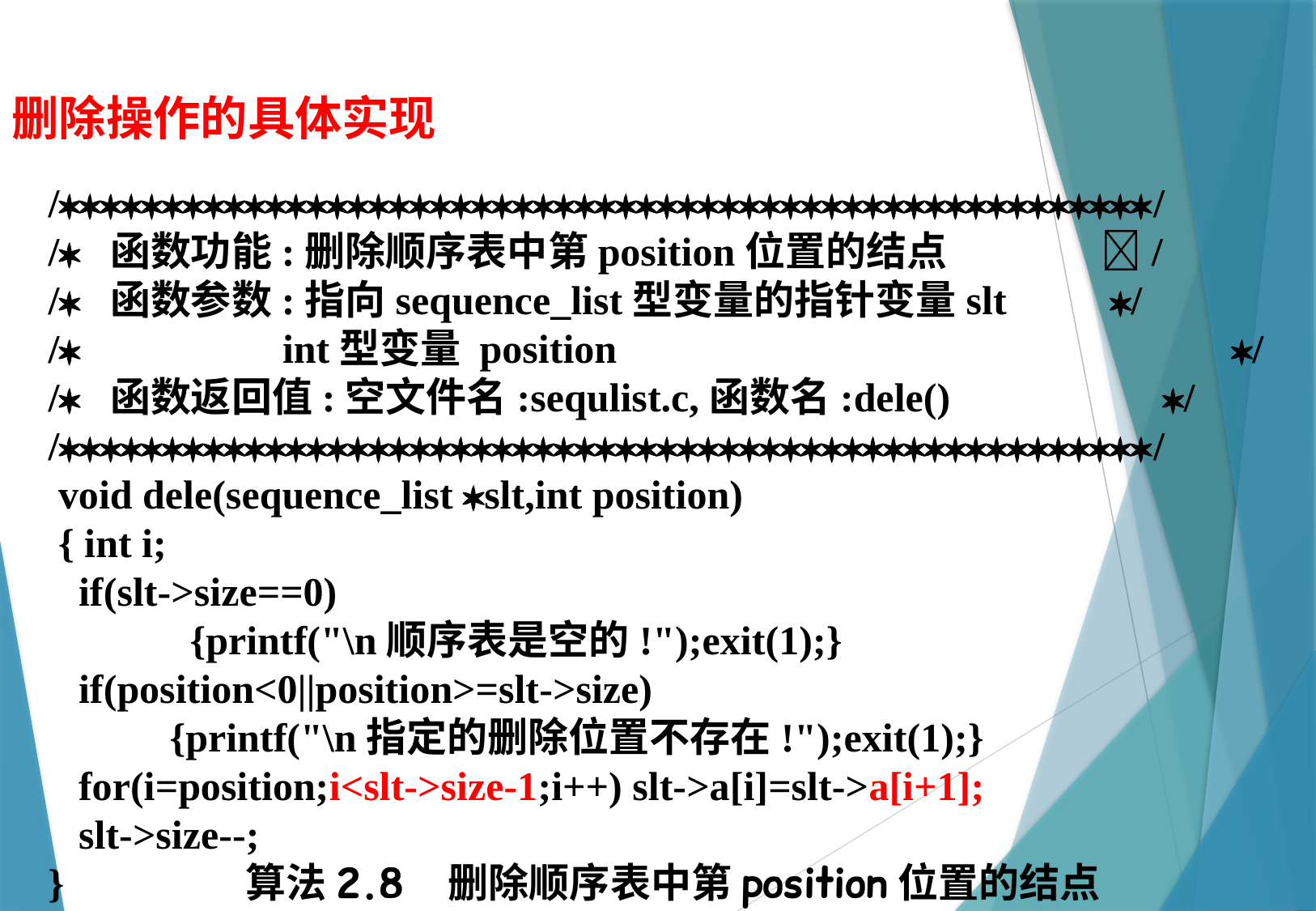

删除操作的具体实现
/∗∗∗∗∗∗∗∗∗∗∗∗∗∗∗∗∗∗∗∗∗∗∗∗∗∗∗∗∗∗∗∗∗∗∗∗∗∗∗∗∗∗∗∗∗∗∗∗∗∗∗∗∗/
/∗  函数功能:删除顺序表中第position位置的结点    	         ∗/
/∗  函数参数:指向sequence_list型变量的指针变量slt	         ∗/
/∗                    int型变量 position                	                                 ∗/
/∗  函数返回值:空文件名:sequlist.c,函数名:dele()                     ∗/
/∗∗∗∗∗∗∗∗∗∗∗∗∗∗∗∗∗∗∗∗∗∗∗∗∗∗∗∗∗∗∗∗∗∗∗∗∗∗∗∗∗∗∗∗∗∗∗∗∗∗∗∗∗/
 void dele(sequence_list ∗slt,int position)
 { int i;
   if(slt->size==0)
   	  {printf("\n顺序表是空的!");exit(1);}
   if(position<0||position>=slt->size)
     	{printf("\n指定的删除位置不存在!");exit(1);}
   for(i=position;i<slt->size-1;i++) slt->a[i]=slt->a[i+1];
   slt->size--;
}                 算法2.8  删除顺序表中第position位置的结点